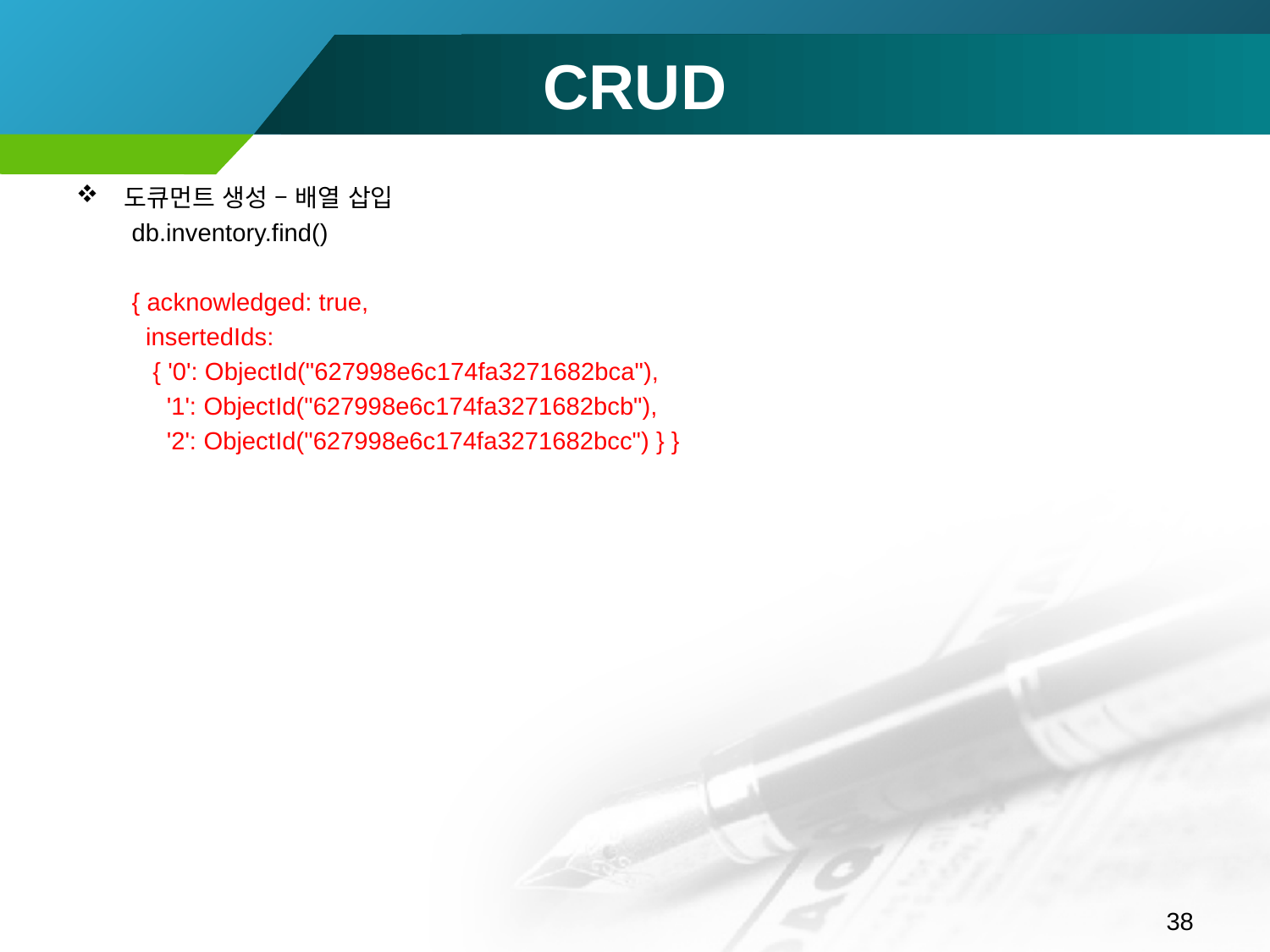

# CRUD
도큐먼트 생성 – 배열 삽입
db.inventory.find()

{ acknowledged: true,
  insertedIds:
   { '0': ObjectId("627998e6c174fa3271682bca"),
     '1': ObjectId("627998e6c174fa3271682bcb"),
     '2': ObjectId("627998e6c174fa3271682bcc") } }
38